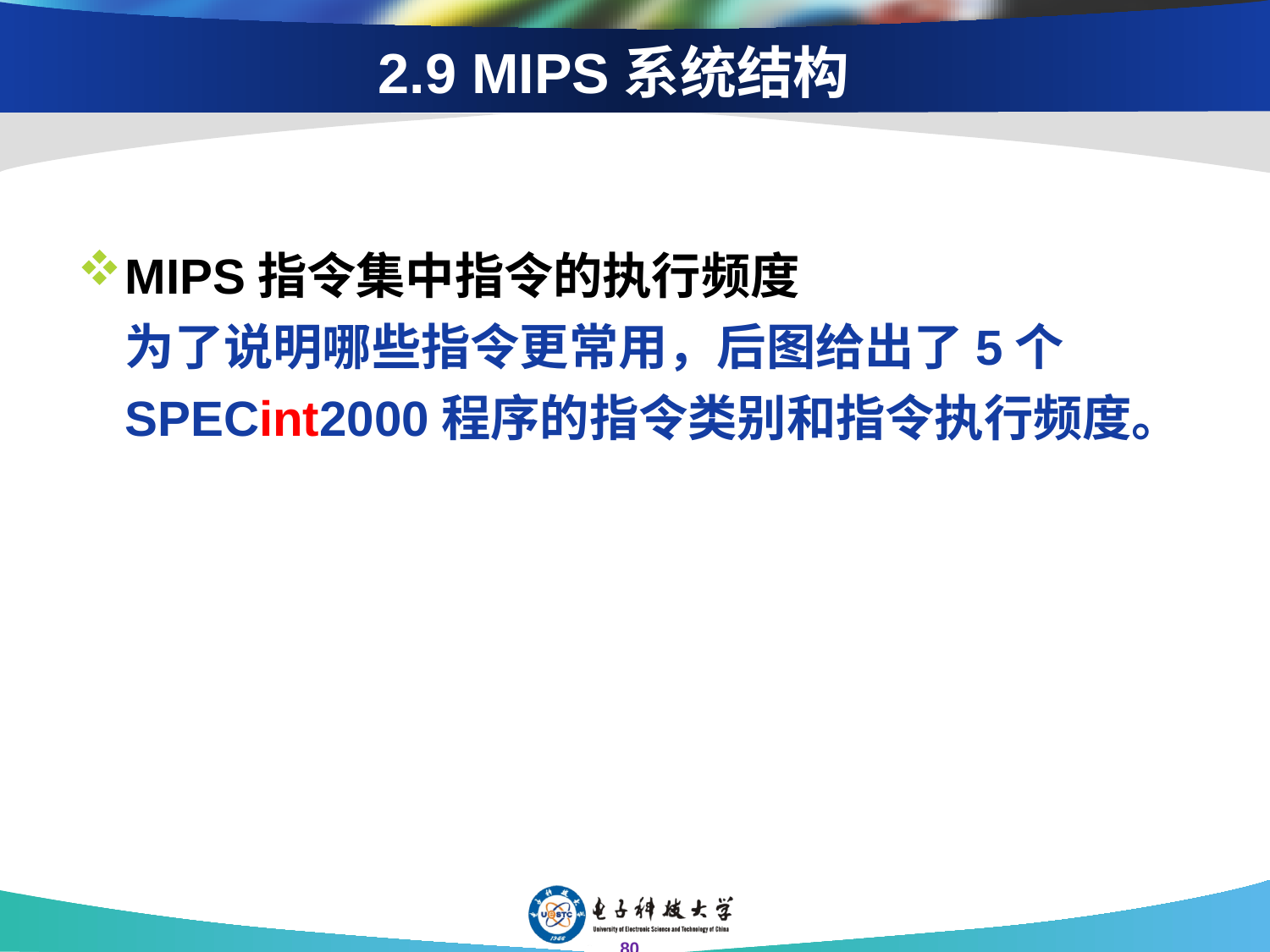

# 2.9 MIPS系统结构
MIPS指令集中指令的执行频度
为了说明哪些指令更常用，后图给出了5个SPECint2000程序的指令类别和指令执行频度。
80